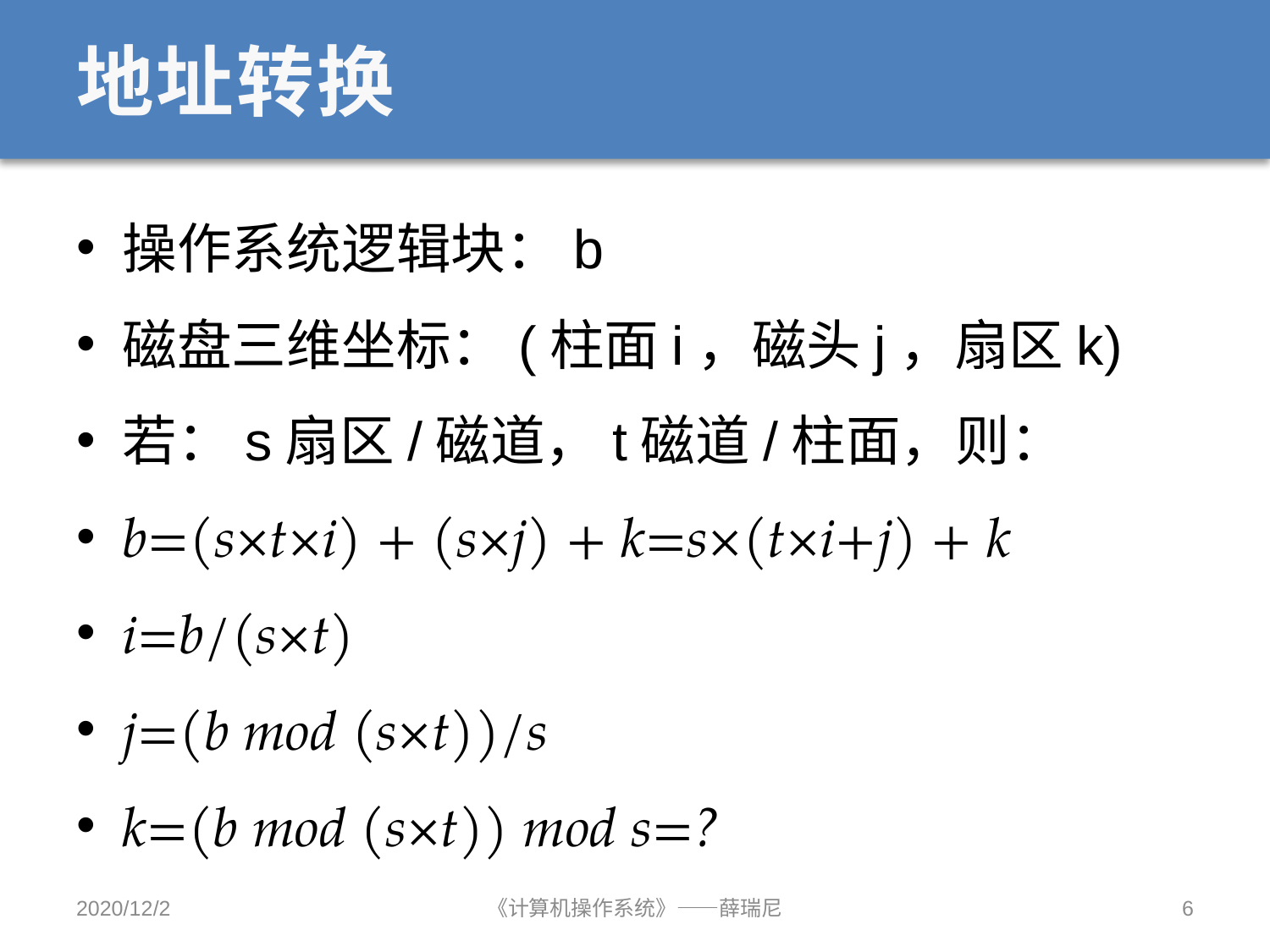

# 地址转换
操作系统逻辑块：b
磁盘三维坐标：(柱面i，磁头j，扇区k)
若：s扇区/磁道，t磁道/柱面，则：
b=(s×t×i) + (s×j) + k=s×(t×i+j) + k
i=b/(s×t)
j=(b mod (s×t))/s
k=(b mod (s×t)) mod s=?

2020/12/2
《计算机操作系统》——薛瑞尼
6